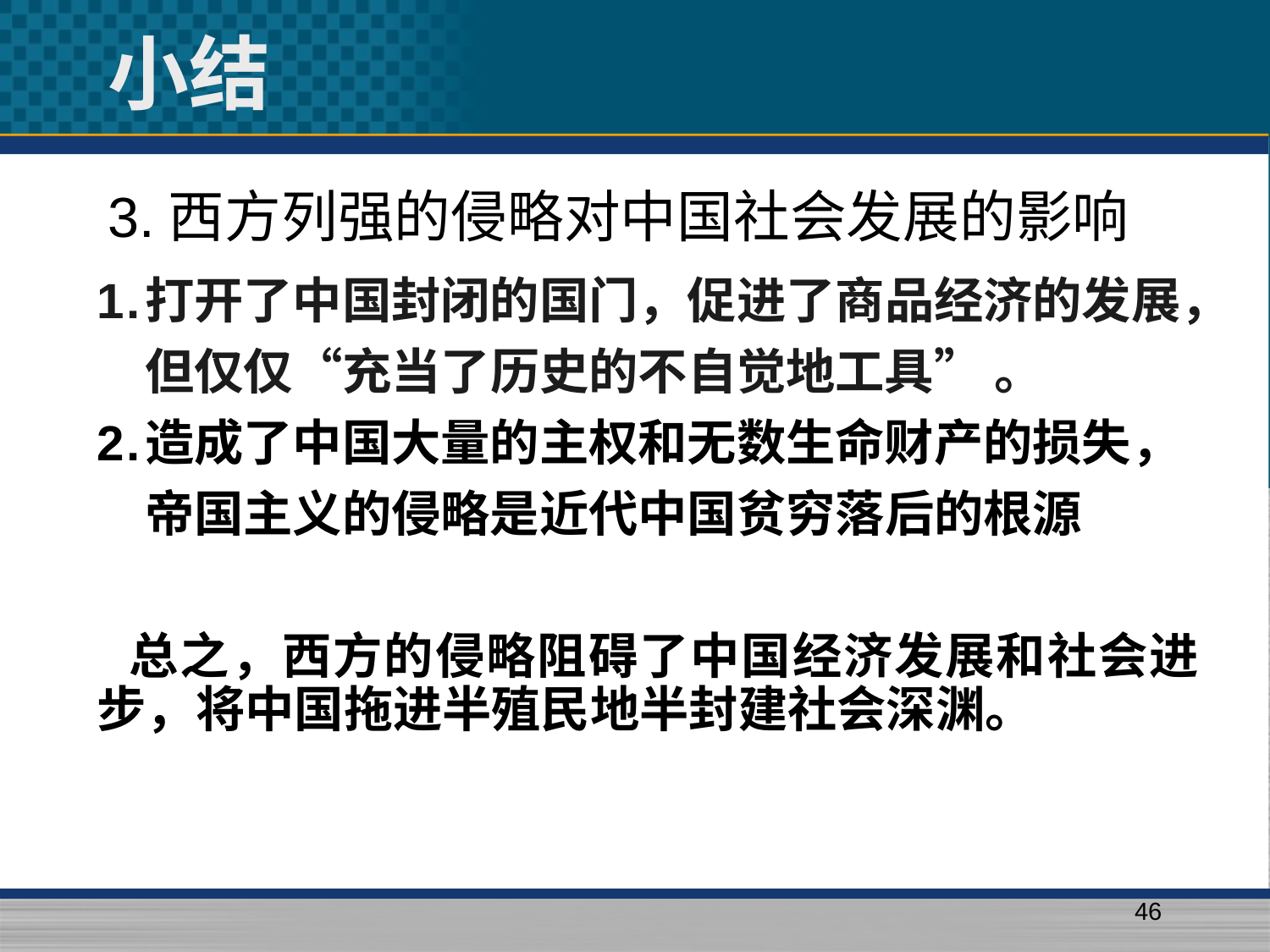

# 小结
3.西方列强的侵略对中国社会发展的影响

打开了中国封闭的国门，促进了商品经济的发展，但仅仅“充当了历史的不自觉地工具” 。
造成了中国大量的主权和无数生命财产的损失，帝国主义的侵略是近代中国贫穷落后的根源
      总之，西方的侵略阻碍了中国经济发展和社会进步，将中国拖进半殖民地半封建社会深渊。
46